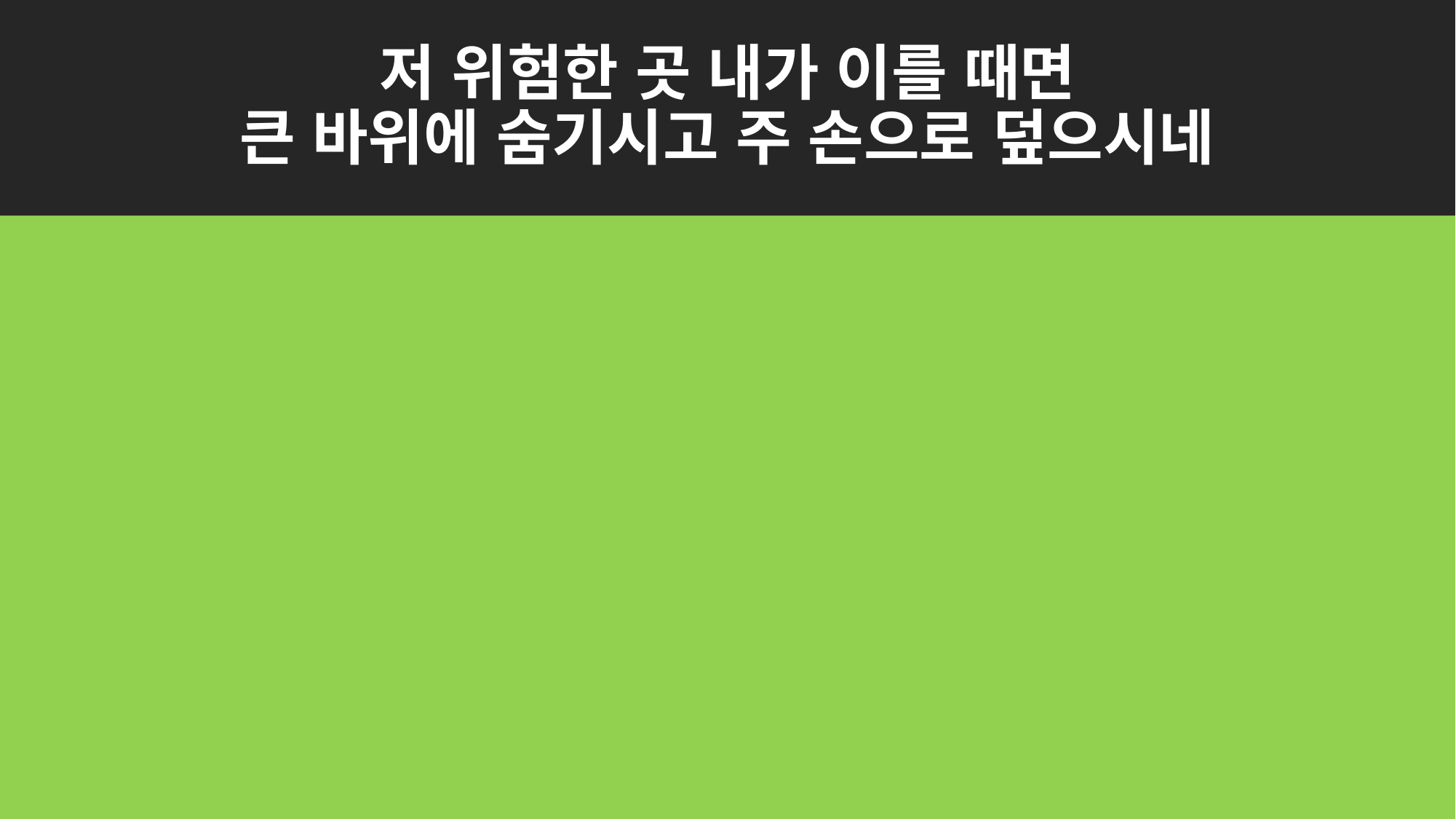

# 저 위험한 곳 내가 이를 때면 큰 바위에 숨기시고 주 손으로 덮으시네